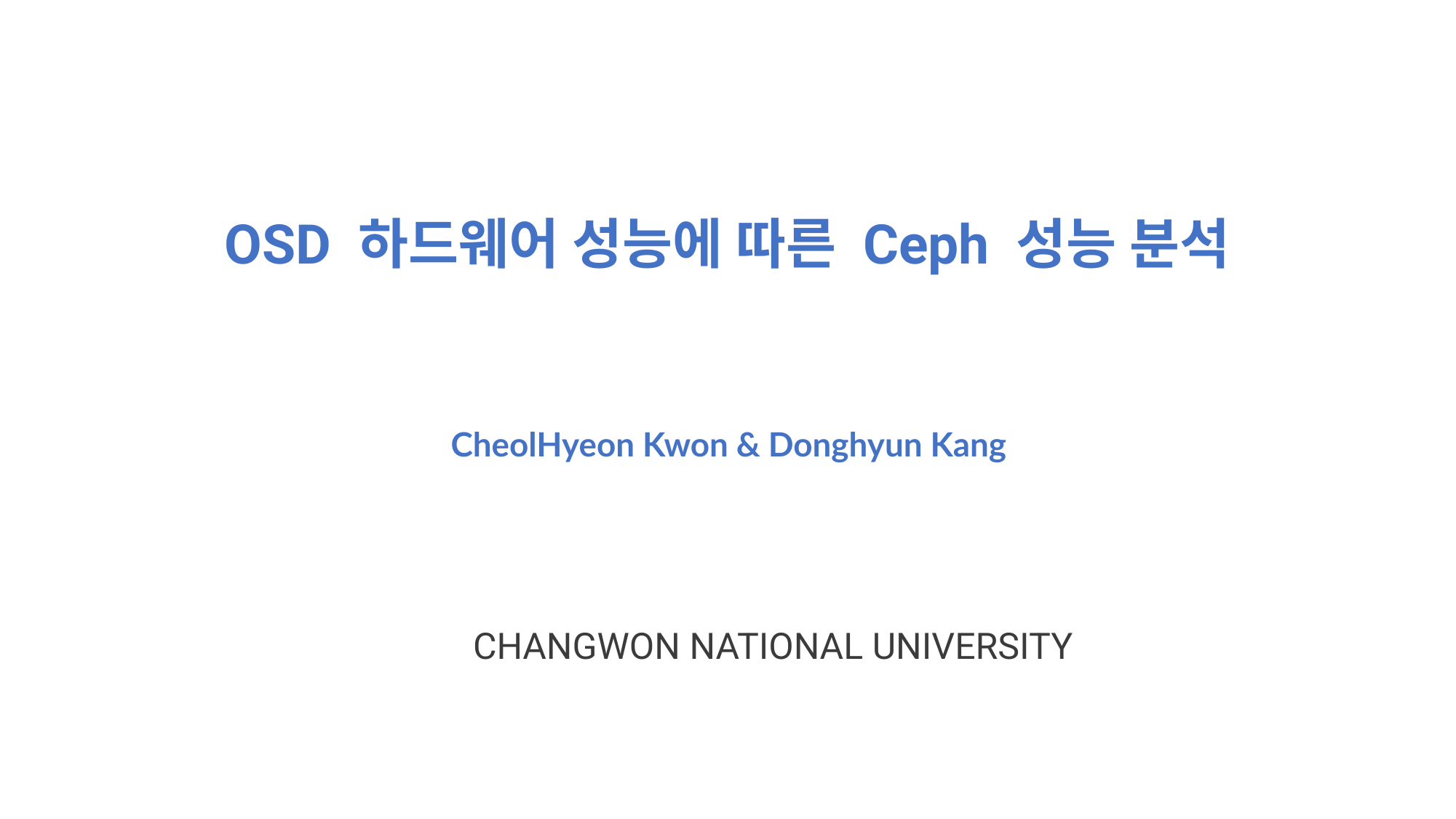

OSD 하드웨어 성능에 따른 Ceph 성능 분석
CheolHyeon Kwon & Donghyun Kang
CHANGWON NATIONAL UNIVERSITY